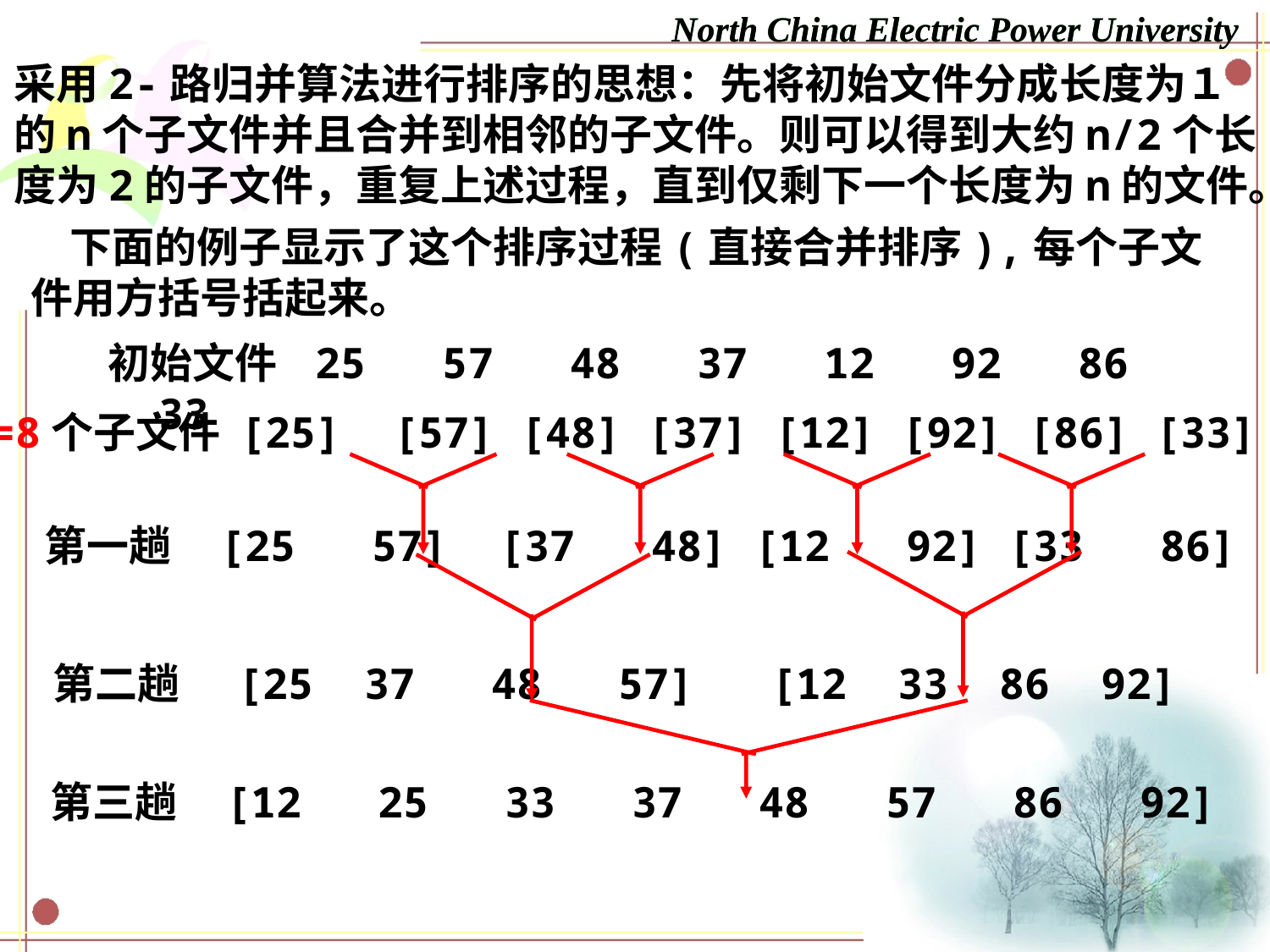

North China Electric Power University
采用2-路归并算法进行排序的思想：先将初始文件分成长度为１
的n个子文件并且合并到相邻的子文件。则可以得到大约n/2个长
度为2的子文件，重复上述过程，直到仅剩下一个长度为n的文件。
   下面的例子显示了这个排序过程(直接合并排序),每个子文件用方括号括起来。
初始文件   25   57   48   37   12   92   86   33
n=8个子文件 [25]  [57] [48] [37] [12] [92] [86] [33]

第一趟    [25   57]  [37   48] [12   92] [33   86]

 第二趟     [25  37   48   57]   [12  33  86  92]

第三趟    [12   25   33   37   48   57   86   92]